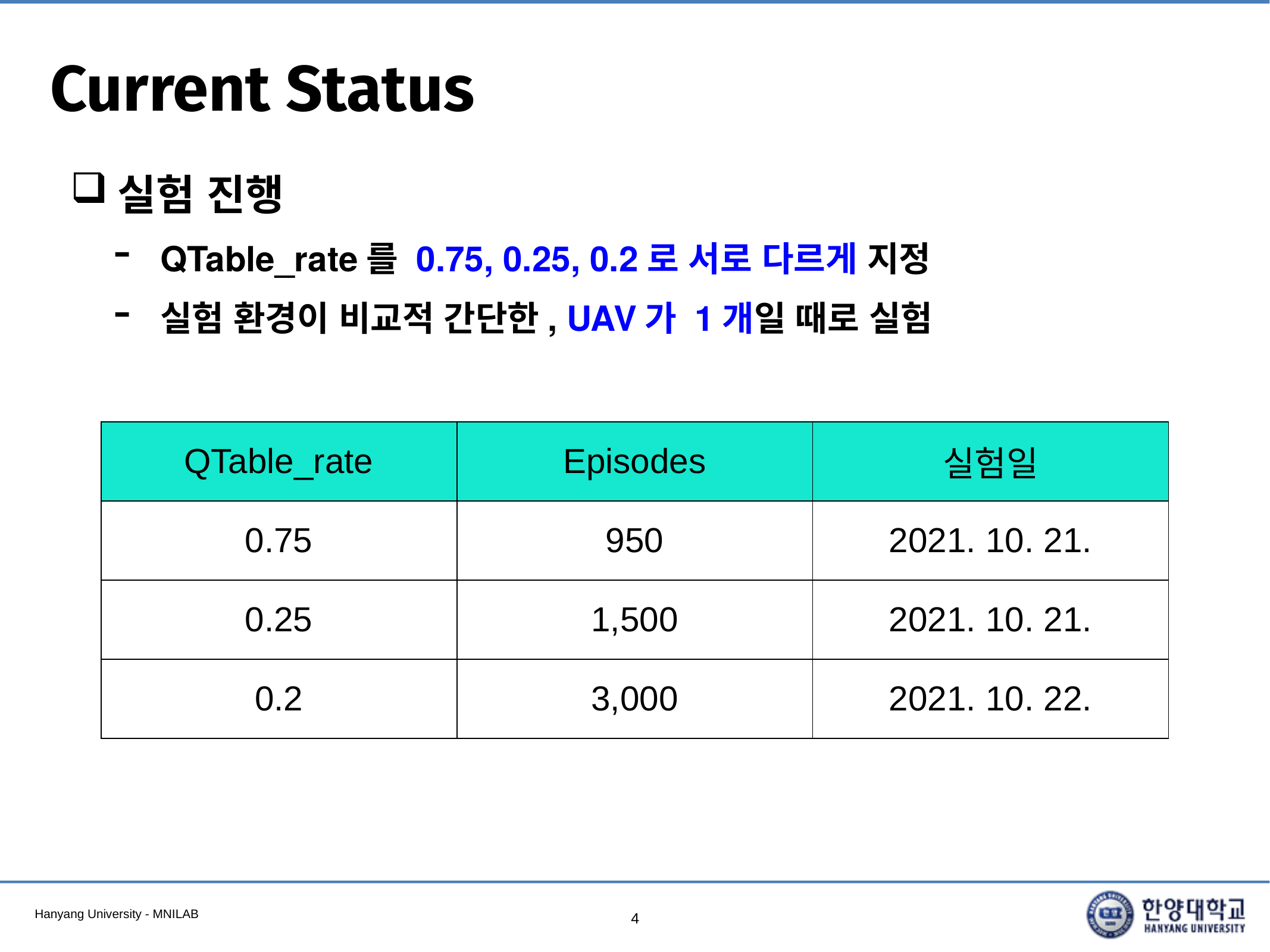

# Current Status
실험 진행
QTable_rate를 0.75, 0.25, 0.2로 서로 다르게 지정
실험 환경이 비교적 간단한, UAV가 1개일 때로 실험
| QTable\_rate | Episodes | 실험일 |
| --- | --- | --- |
| 0.75 | 950 | 2021. 10. 21. |
| 0.25 | 1,500 | 2021. 10. 21. |
| 0.2 | 3,000 | 2021. 10. 22. |
4